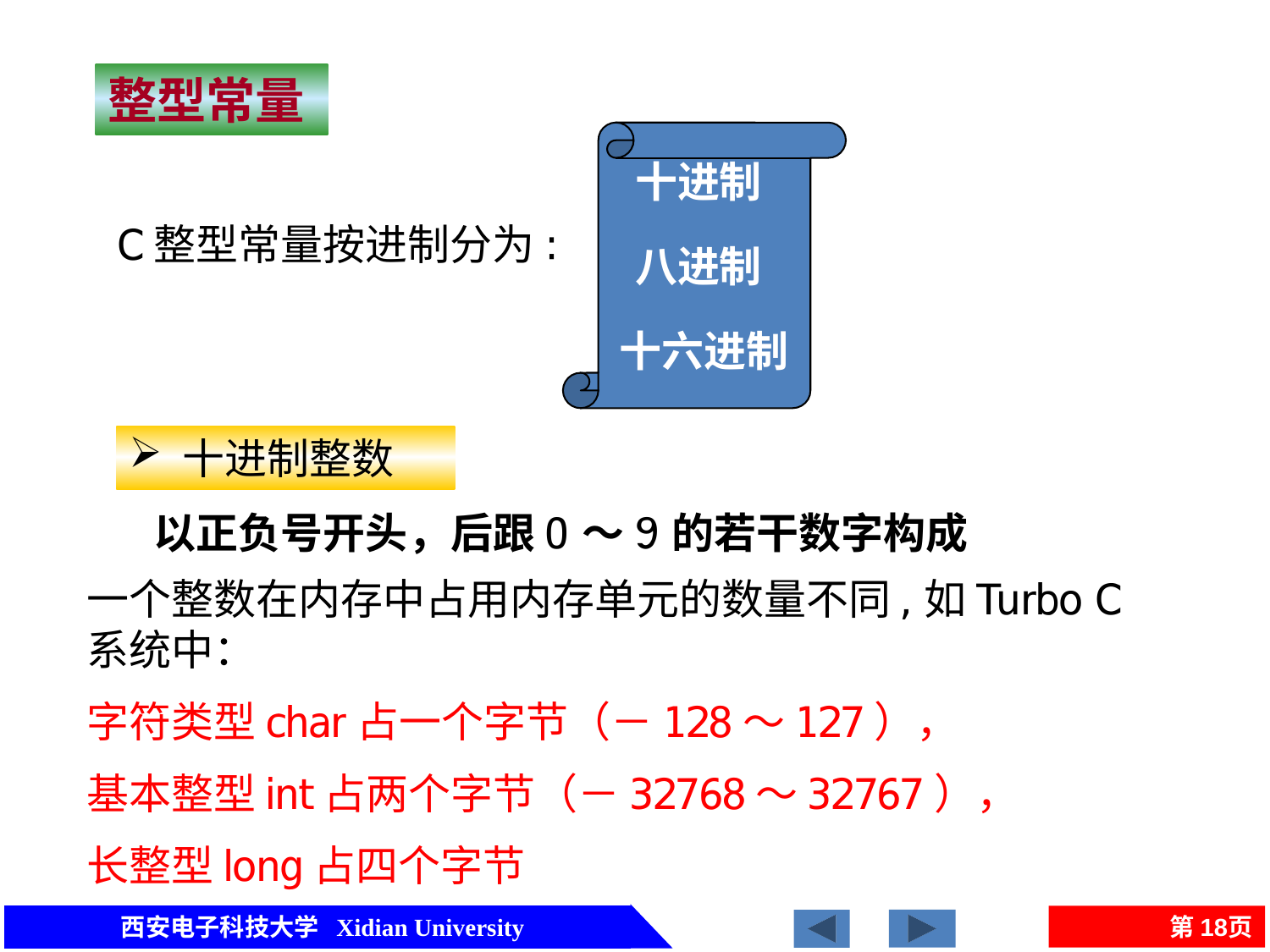

整型常量

十进制
C整型常量按进制分为:
八进制
十六进制
 十进制整数
以正负号开头，后跟0～9的若干数字构成
一个整数在内存中占用内存单元的数量不同,如Turbo C系统中：
字符类型char占一个字节（－128～127），
基本整型int占两个字节（－32768～32767），
长整型long占四个字节